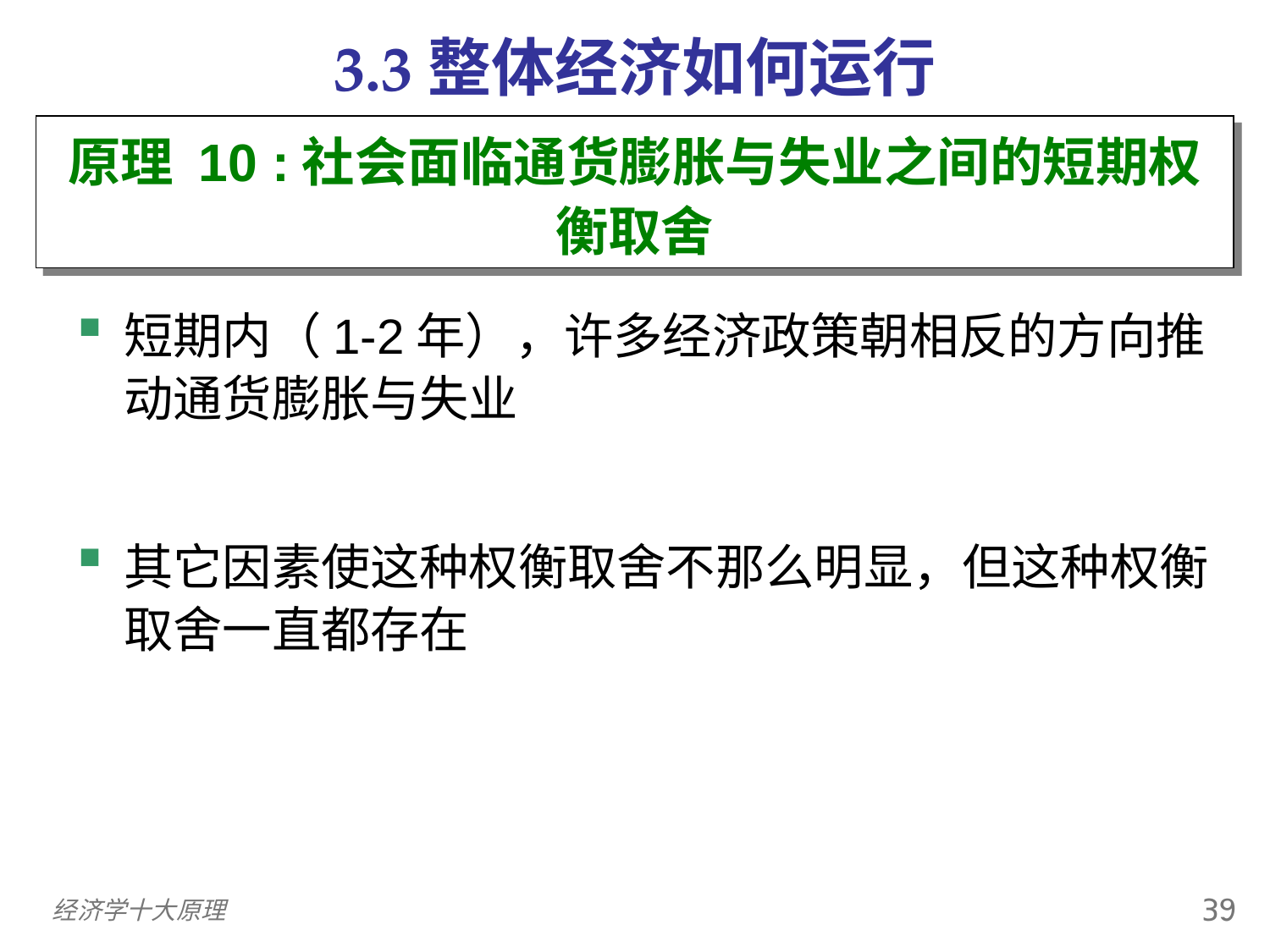

3.3整体经济如何运行
原理 10 :社会面临通货膨胀与失业之间的短期权衡取舍
短期内（1-2年），许多经济政策朝相反的方向推动通货膨胀与失业

其它因素使这种权衡取舍不那么明显，但这种权衡取舍一直都存在
39
经济学十大原理